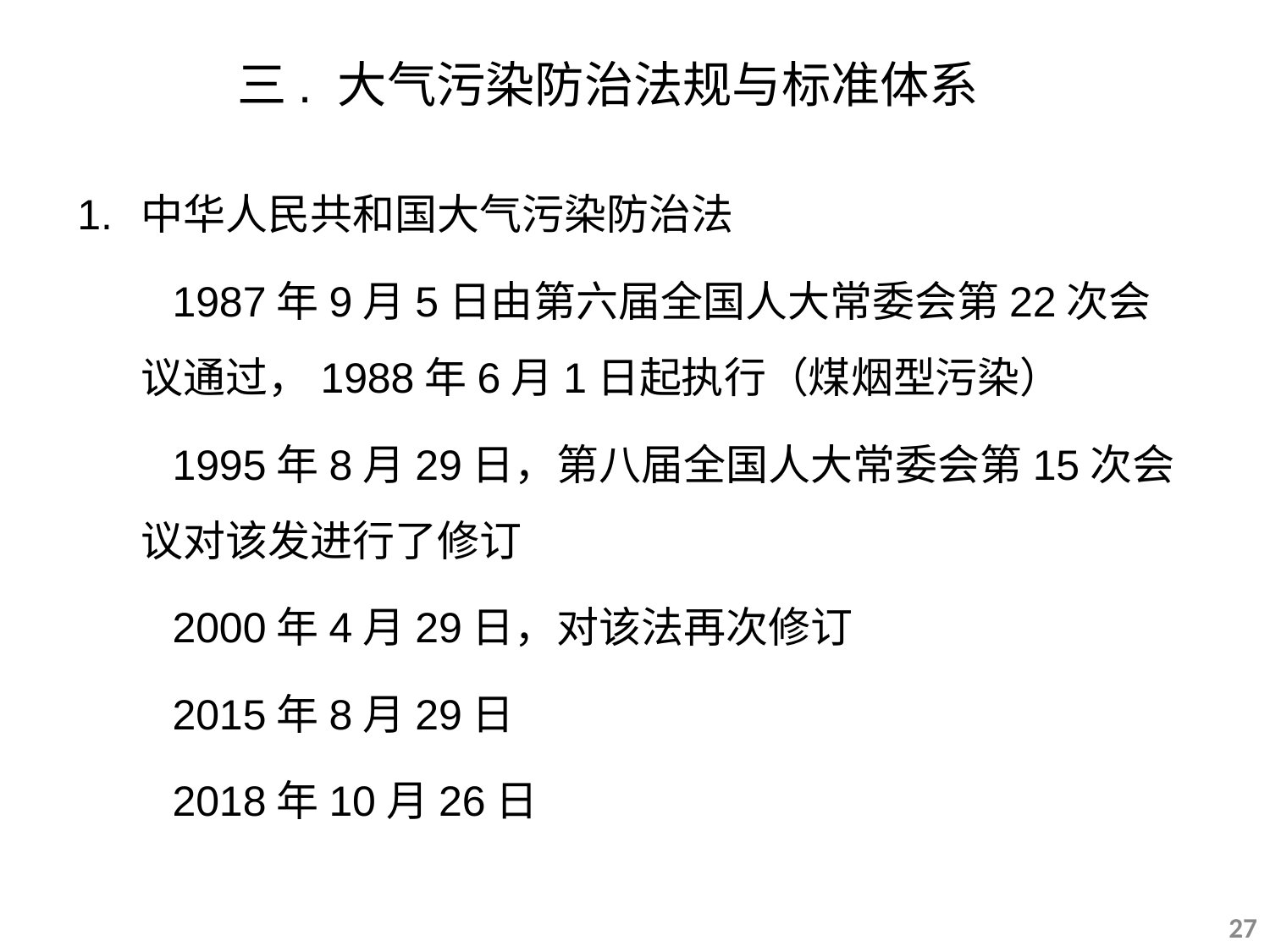

三. 大气污染防治法规与标准体系
中华人民共和国大气污染防治法
        1987年9月5日由第六届全国人大常委会第22次会议通过，1988年6月1日起执行（煤烟型污染）
        1995年8月29日，第八届全国人大常委会第15次会议对该发进行了修订
        2000年4月29日，对该法再次修订
        2015年8月29日
        2018年10月26日
27